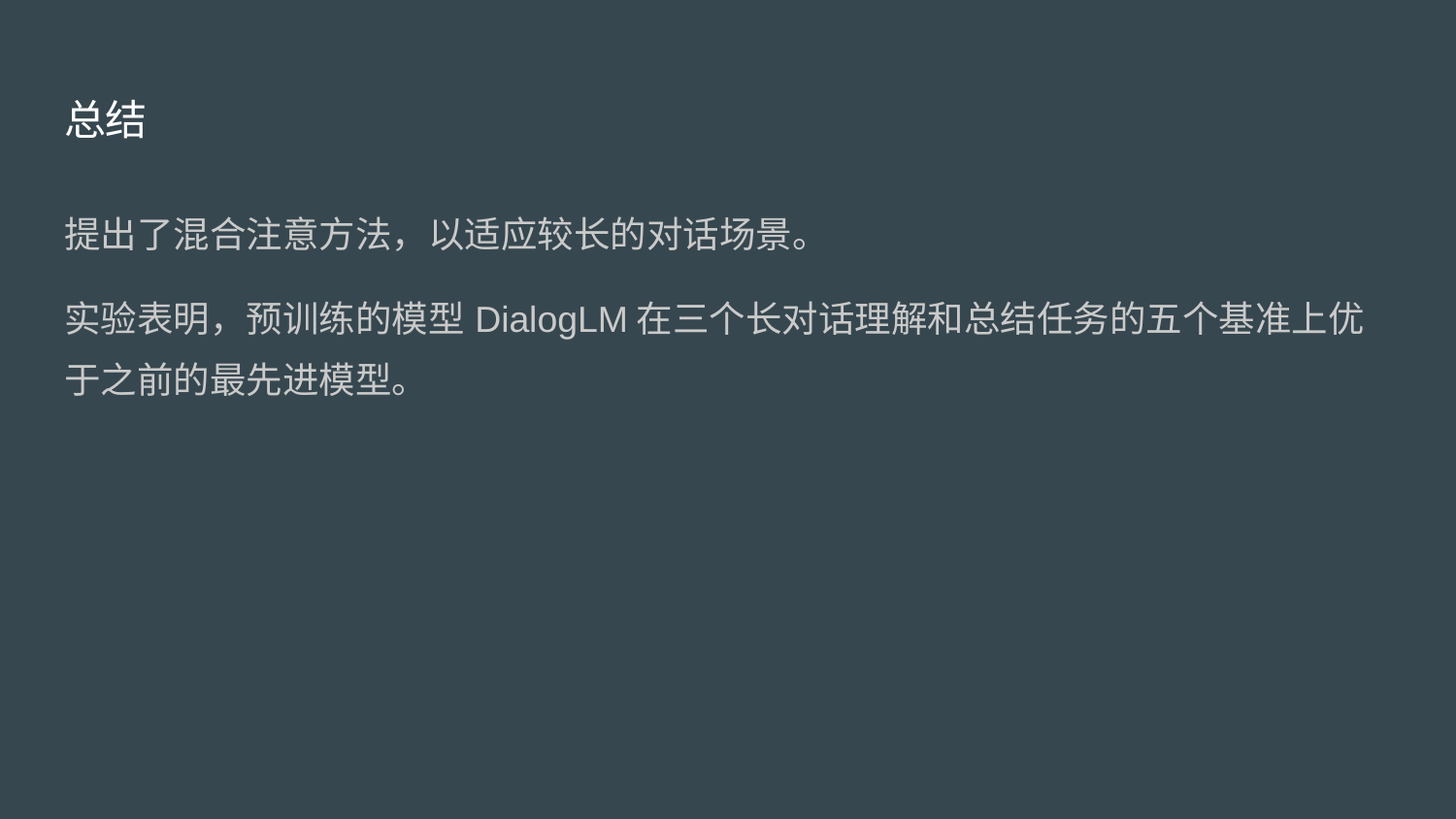

# 总结
提出了混合注意方法，以适应较长的对话场景。
实验表明，预训练的模型DialogLM在三个长对话理解和总结任务的五个基准上优于之前的最先进模型。